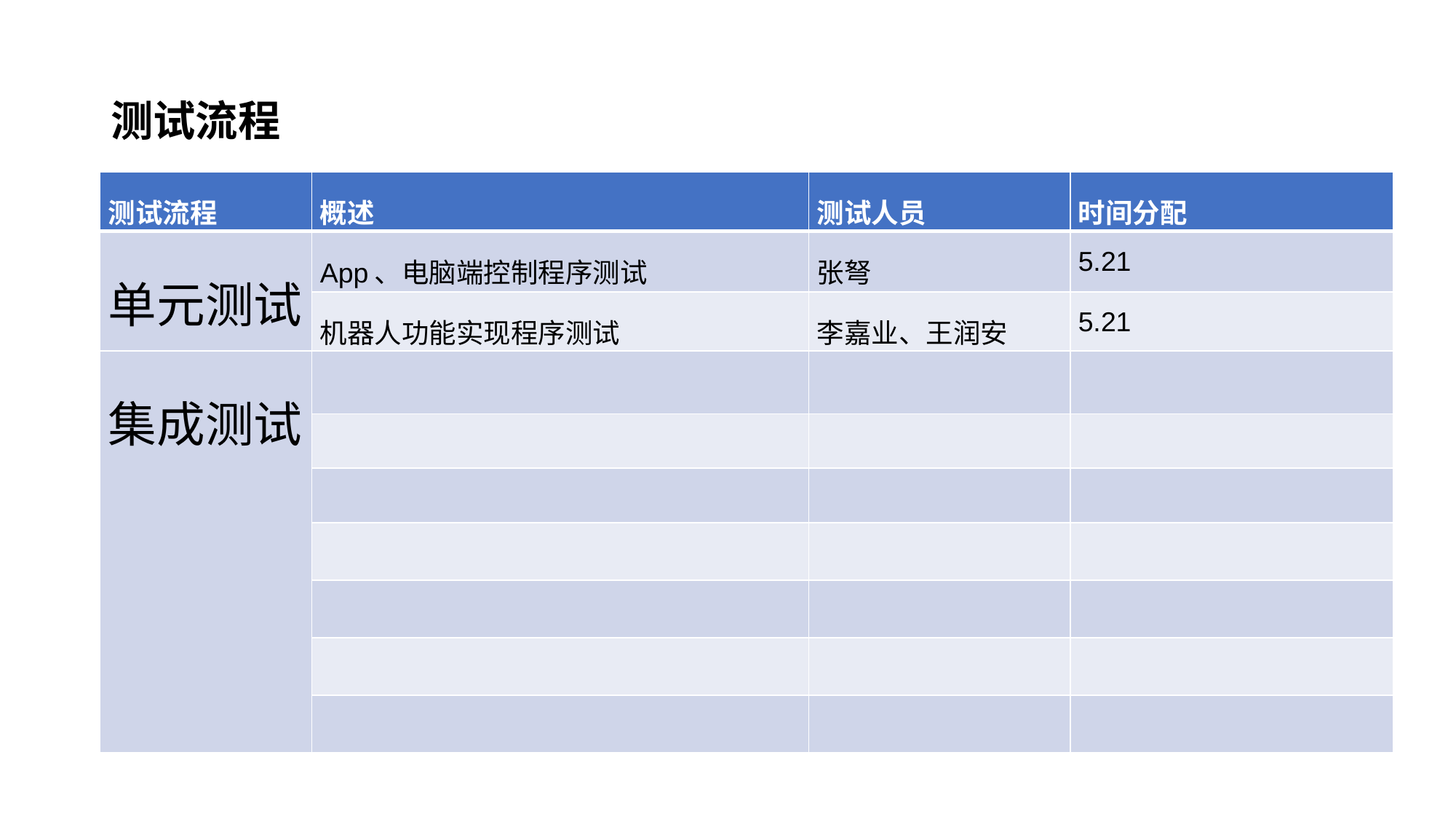

# 测试流程
| 测试流程 | 概述 | 测试人员 | 时间分配 |
| --- | --- | --- | --- |
| 单元测试 | App、电脑端控制程序测试 | 张弩 | 5.21 |
|  | 机器人功能实现程序测试 | 李嘉业、王润安 | 5.21 |
| 集成测试 |  |  |  |
|  |  |  |  |
|  |  |  |  |
|  |  |  |  |
|  |  |  |  |
|  |  |  |  |
|  |  |  |  |